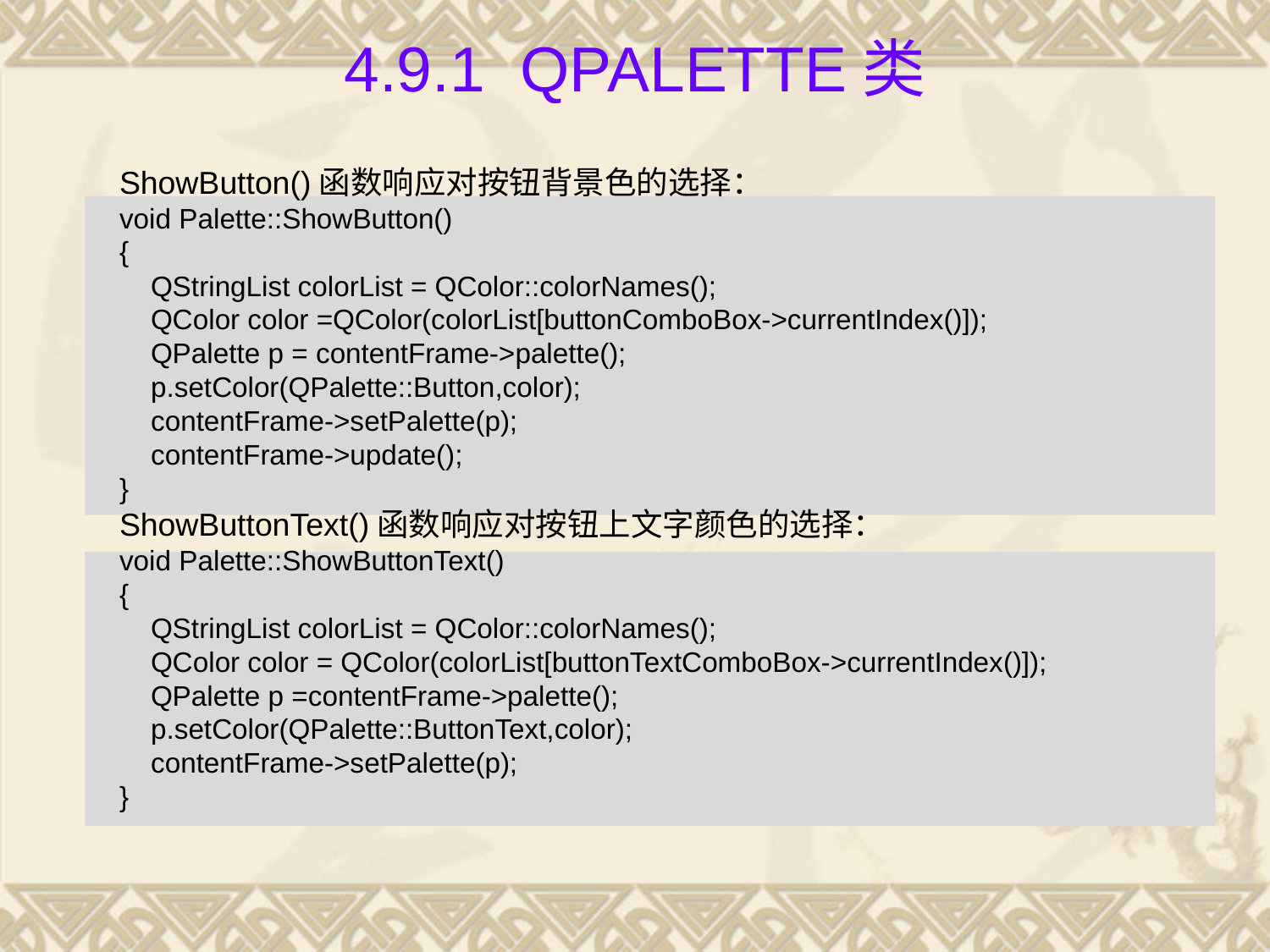

# 4.9.1  QPalette类
ShowButton()函数响应对按钮背景色的选择：
void Palette::ShowButton()
{
    QStringList colorList = QColor::colorNames();
    QColor color =QColor(colorList[buttonComboBox->currentIndex()]);
    QPalette p = contentFrame->palette();
    p.setColor(QPalette::Button,color);
    contentFrame->setPalette(p);
    contentFrame->update();
}
ShowButtonText()函数响应对按钮上文字颜色的选择：
void Palette::ShowButtonText()
{
    QStringList colorList = QColor::colorNames();
    QColor color = QColor(colorList[buttonTextComboBox->currentIndex()]);
    QPalette p =contentFrame->palette();
    p.setColor(QPalette::ButtonText,color);
    contentFrame->setPalette(p);
}